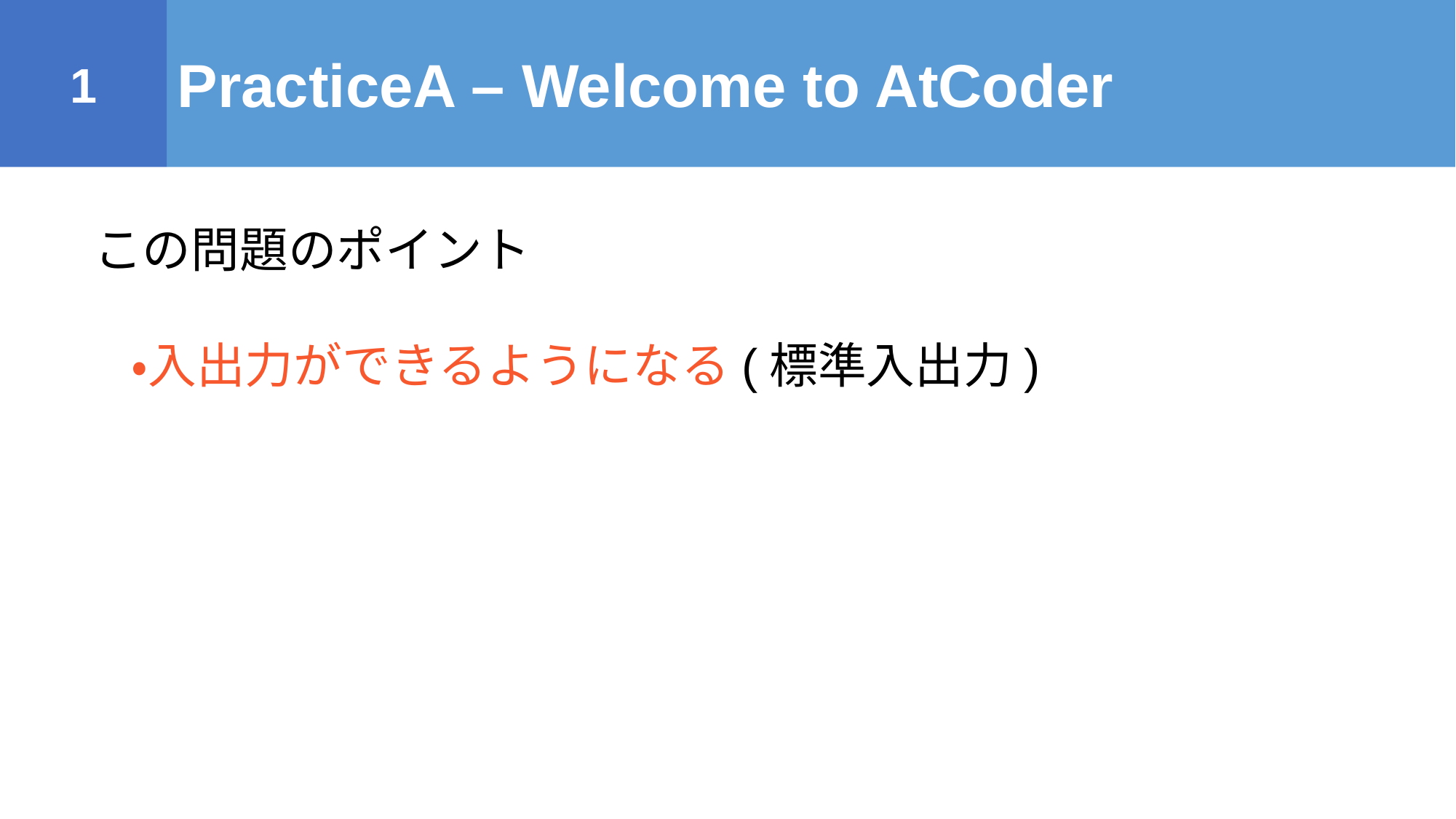

1
PracticeA – Welcome to AtCoder
この問題のポイント
・入出力ができるようになる(標準入出力)